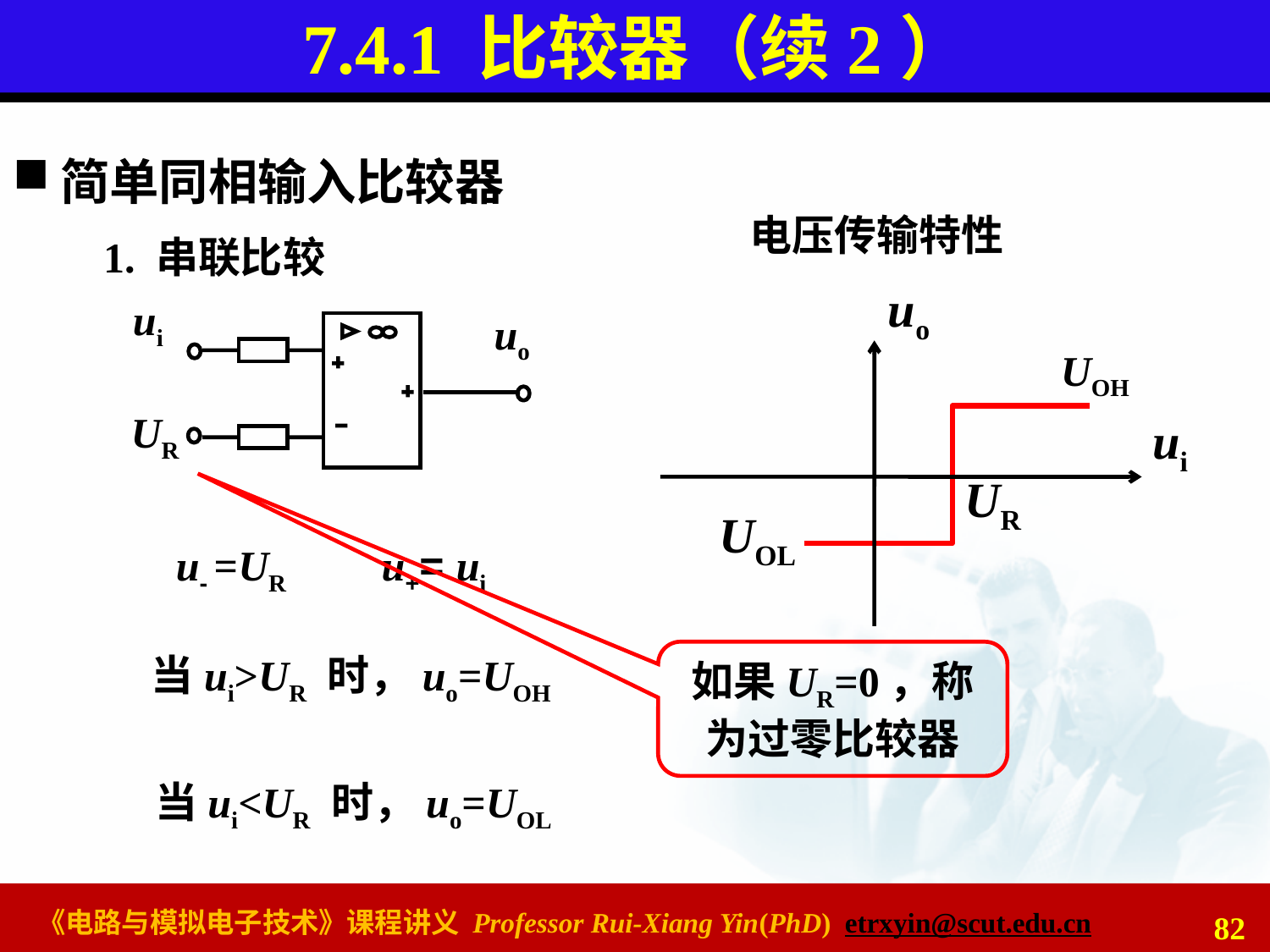

# 7.4.1 比较器（续2）
简单同相输入比较器
电压传输特性
1. 串联比较
uo

ui

ui
uo

UR

UOH

UR
UOL
u- =UR         u+= ui
如果UR=0，称为过零比较器
当ui>UR 时，uo=UOH
当ui<UR 时，uo=UOL
82